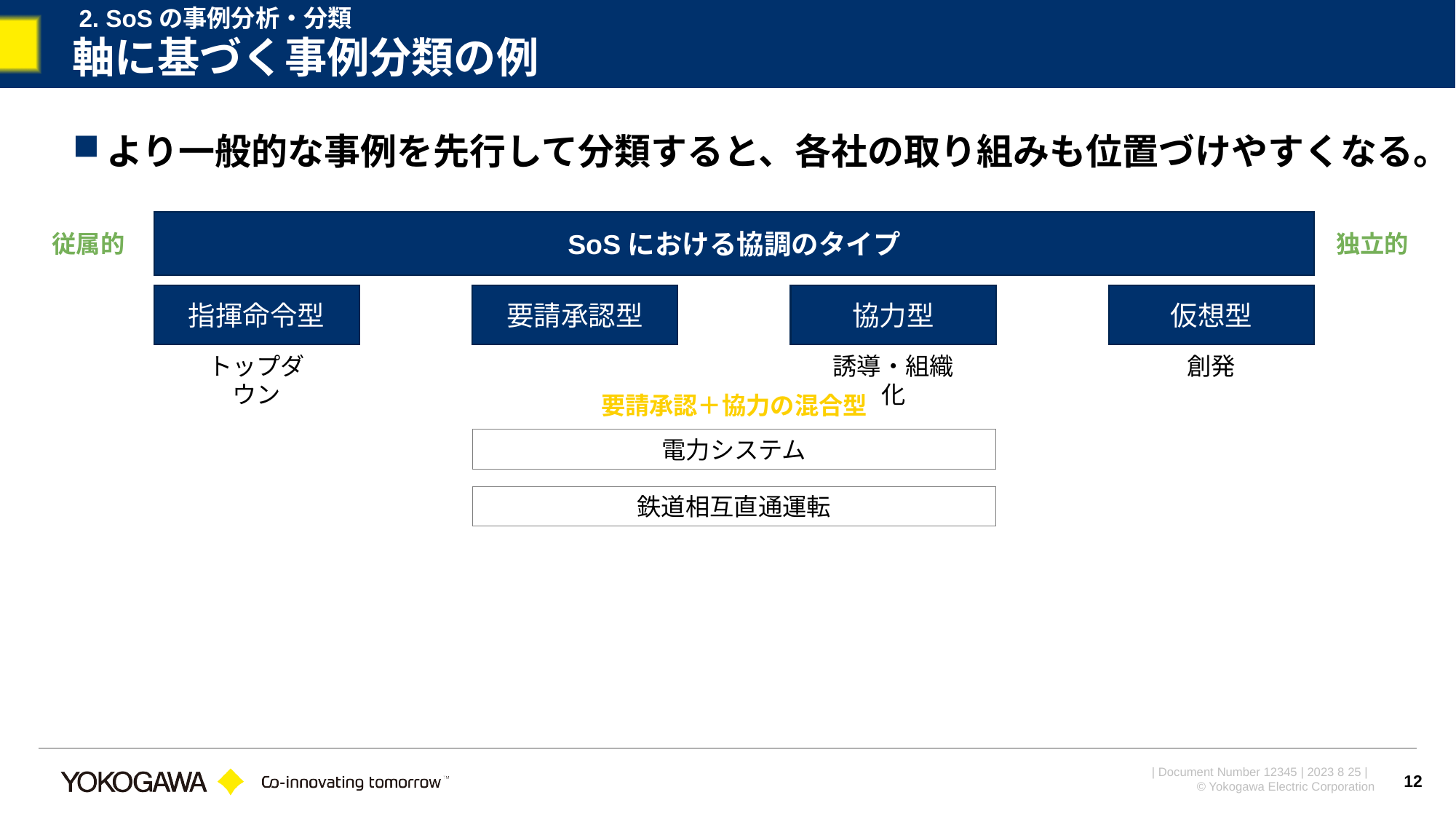

SoSにおける協調のタイプ
2. SoSの事例分析・分類
軸に基づく事例分類の例
より一般的な事例を先行して分類すると、各社の取り組みも位置づけやすくなる。
従属的
独立的
指揮命令型
要請承認型
協力型
仮想型
トップダウン
誘導・組織化
創発
要請承認＋協力の混合型
電力システム
鉄道相互直通運転
12